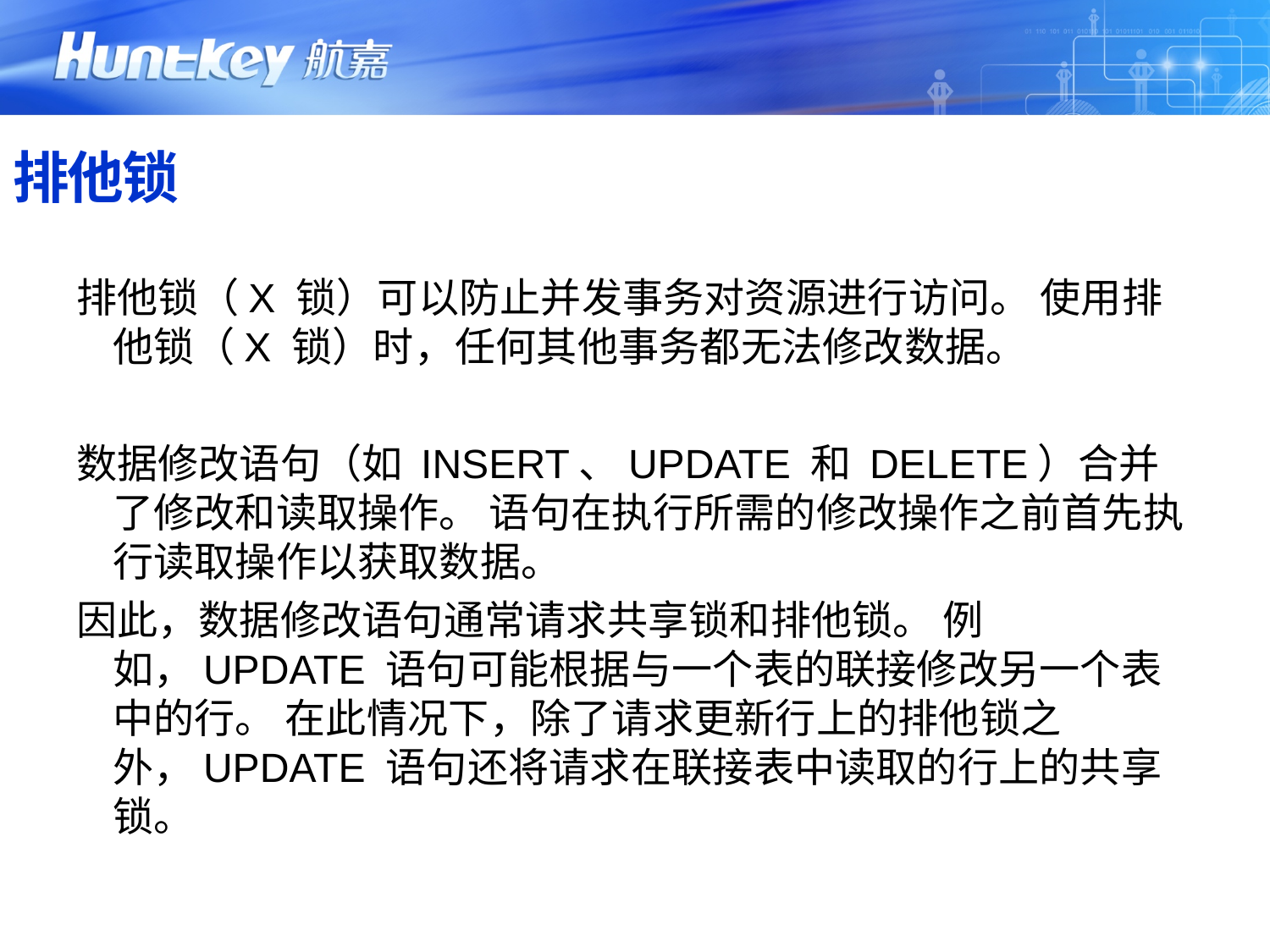

# 排他锁
排他锁（X 锁）可以防止并发事务对资源进行访问。 使用排他锁（X 锁）时，任何其他事务都无法修改数据。

数据修改语句（如 INSERT、UPDATE 和 DELETE）合并了修改和读取操作。 语句在执行所需的修改操作之前首先执行读取操作以获取数据。
因此，数据修改语句通常请求共享锁和排他锁。 例如，UPDATE 语句可能根据与一个表的联接修改另一个表中的行。 在此情况下，除了请求更新行上的排他锁之外，UPDATE 语句还将请求在联接表中读取的行上的共享锁。